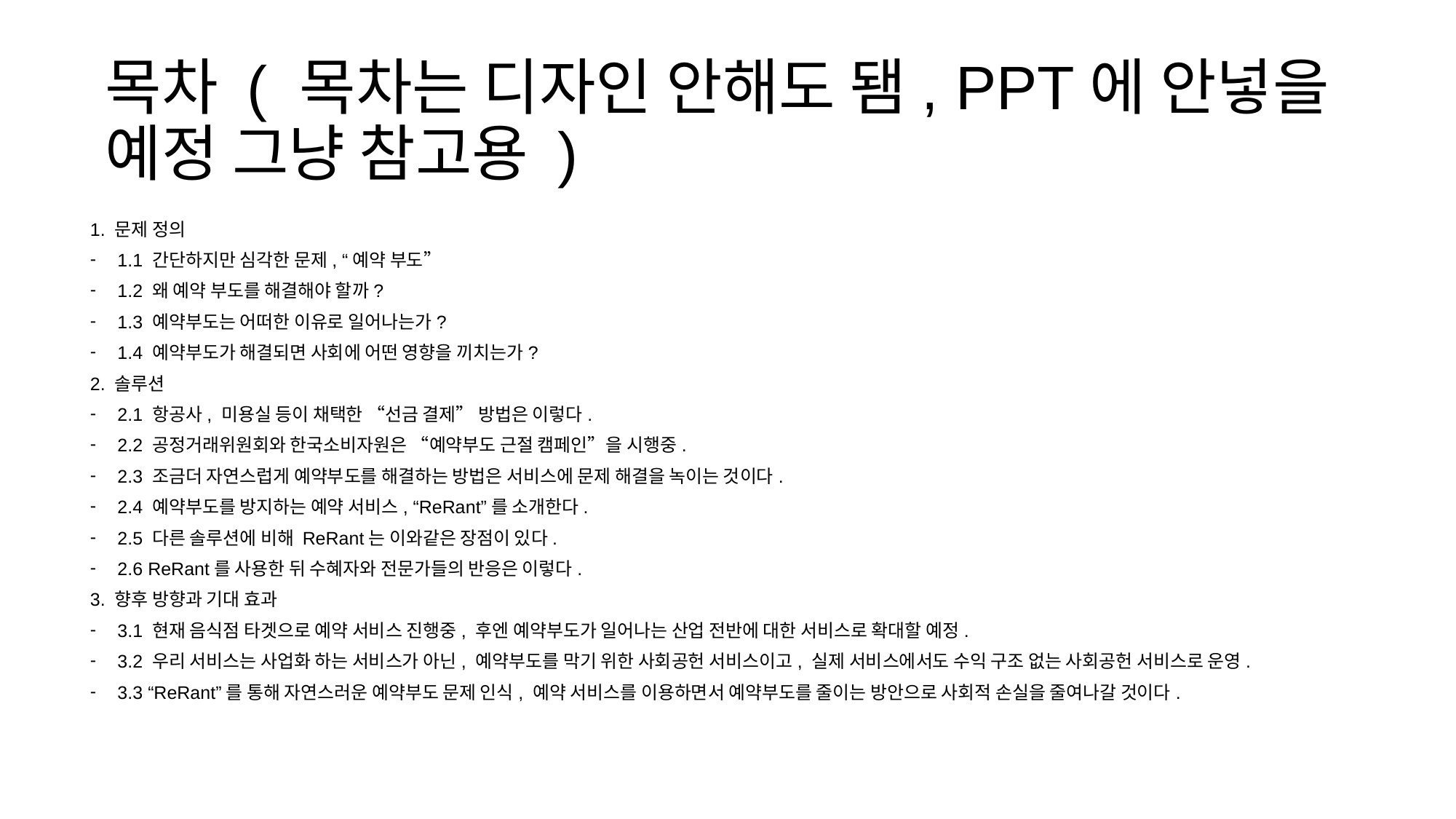

# 목차 ( 목차는 디자인 안해도 됌, PPT에 안넣을 예정 그냥 참고용 )
1. 문제 정의
1.1 간단하지만 심각한 문제, “예약 부도”
1.2 왜 예약 부도를 해결해야 할까?
1.3 예약부도는 어떠한 이유로 일어나는가?
1.4 예약부도가 해결되면 사회에 어떤 영향을 끼치는가?
2. 솔루션
2.1 항공사, 미용실 등이 채택한 “선금 결제” 방법은 이렇다.
2.2 공정거래위원회와 한국소비자원은 “예약부도 근절 캠페인”을 시행중.
2.3 조금더 자연스럽게 예약부도를 해결하는 방법은 서비스에 문제 해결을 녹이는 것이다.
2.4 예약부도를 방지하는 예약 서비스, “ReRant”를 소개한다.
2.5 다른 솔루션에 비해 ReRant는 이와같은 장점이 있다.
2.6 ReRant를 사용한 뒤 수혜자와 전문가들의 반응은 이렇다.
3. 향후 방향과 기대 효과
3.1 현재 음식점 타겟으로 예약 서비스 진행중, 후엔 예약부도가 일어나는 산업 전반에 대한 서비스로 확대할 예정.
3.2 우리 서비스는 사업화 하는 서비스가 아닌, 예약부도를 막기 위한 사회공헌 서비스이고, 실제 서비스에서도 수익 구조 없는 사회공헌 서비스로 운영.
3.3 “ReRant”를 통해 자연스러운 예약부도 문제 인식, 예약 서비스를 이용하면서 예약부도를 줄이는 방안으로 사회적 손실을 줄여나갈 것이다.